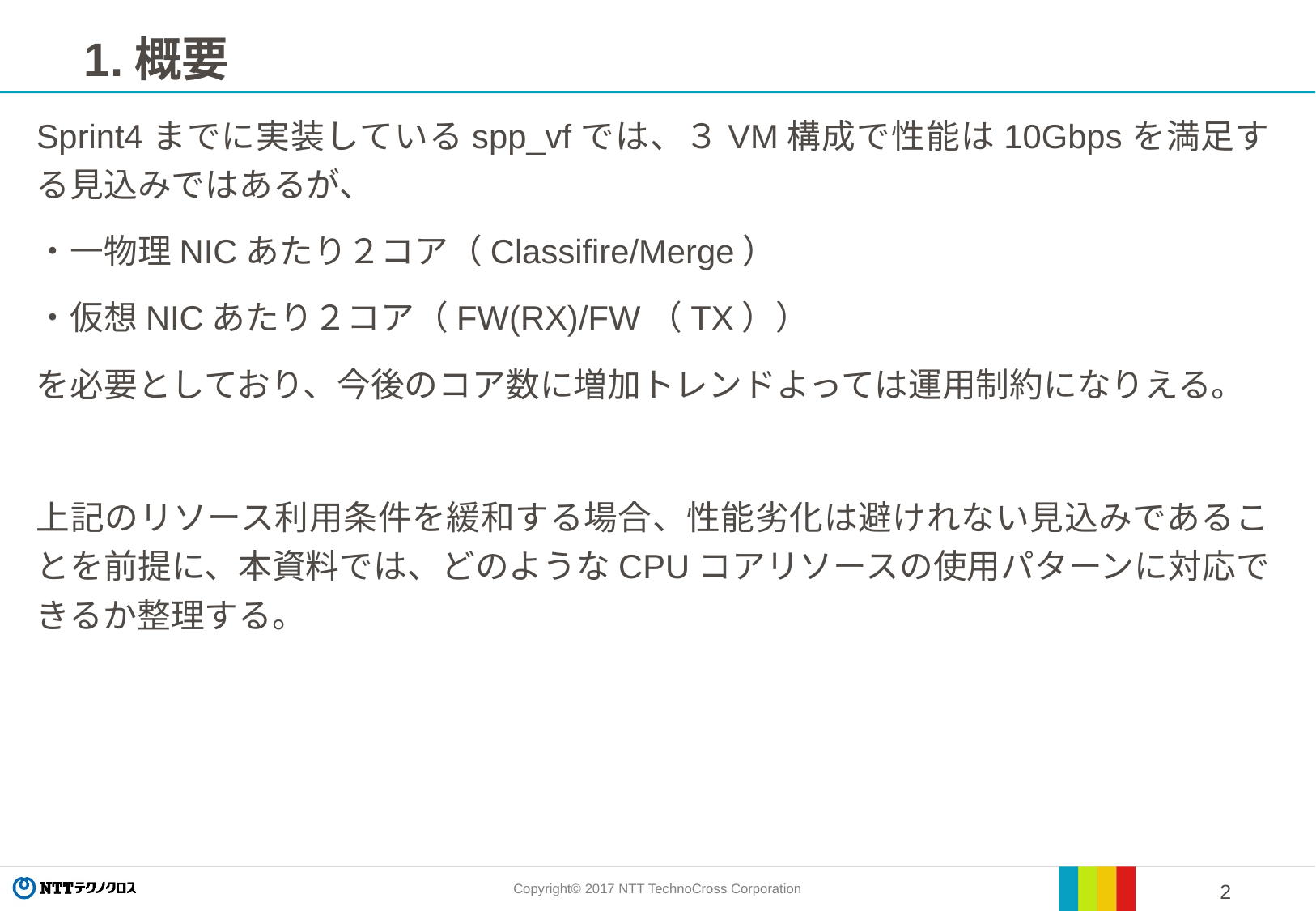

# 1.概要
Sprint4までに実装しているspp_vfでは、３VM構成で性能は10Gbpsを満足する見込みではあるが、
・一物理NICあたり２コア（Classifire/Merge）
・仮想NICあたり２コア（FW(RX)/FW（TX））
を必要としており、今後のコア数に増加トレンドよっては運用制約になりえる。

上記のリソース利用条件を緩和する場合、性能劣化は避けれない見込みであることを前提に、本資料では、どのようなCPUコアリソースの使用パターンに対応できるか整理する。